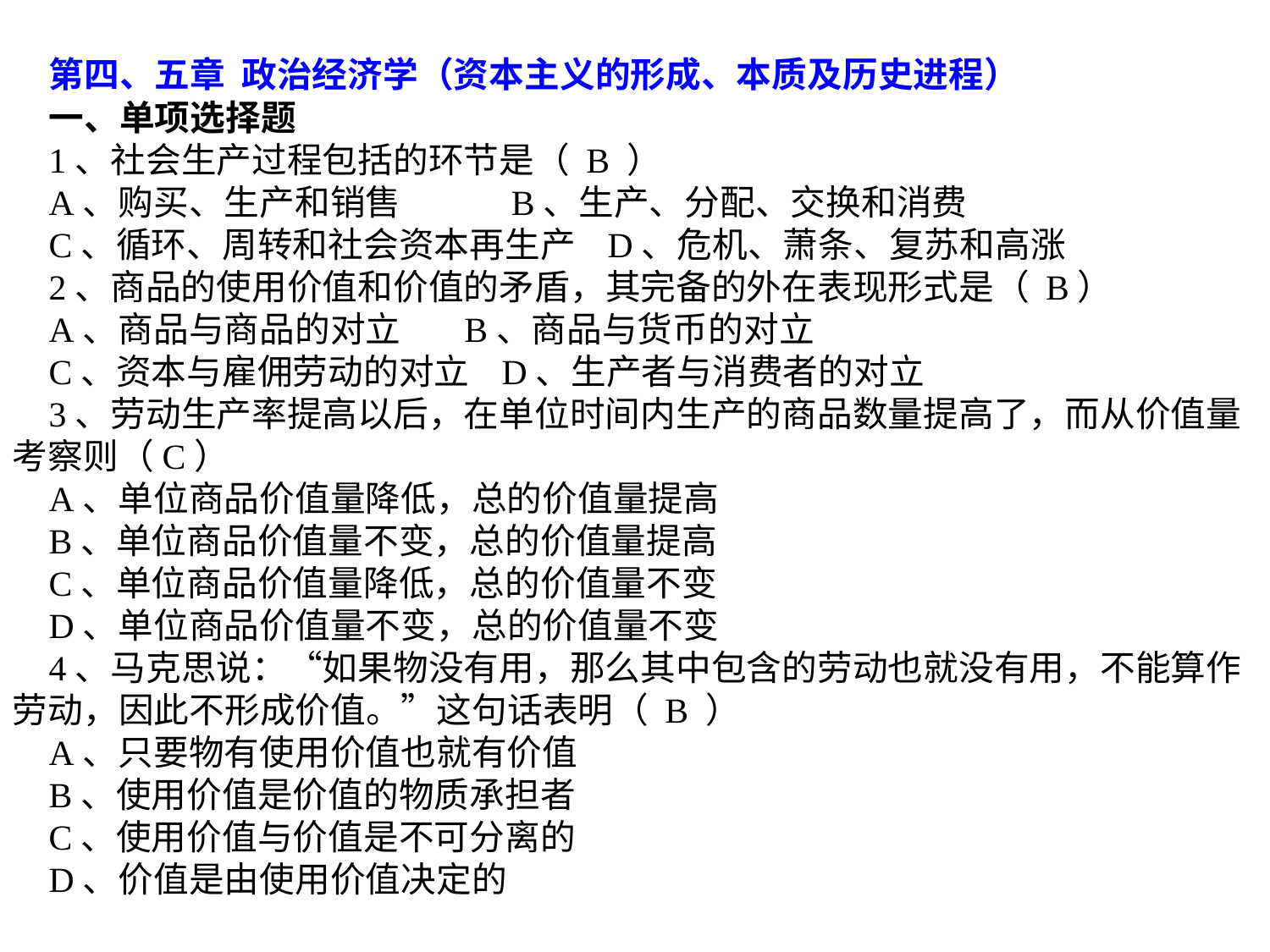

第四、五章  政治经济学（资本主义的形成、本质及历史进程）
一、单项选择题
1、社会生产过程包括的环节是（ B ）
A、购买、生产和销售             B、生产、分配、交换和消费
C、循环、周转和社会资本再生产   D、危机、萧条、复苏和高涨
2、商品的使用价值和价值的矛盾，其完备的外在表现形式是（ B）
A、商品与商品的对立       B、商品与货币的对立
C、资本与雇佣劳动的对立   D、生产者与消费者的对立
3、劳动生产率提高以后，在单位时间内生产的商品数量提高了，而从价值量考察则（C）
A、单位商品价值量降低，总的价值量提高
B、单位商品价值量不变，总的价值量提高
C、单位商品价值量降低，总的价值量不变
D、单位商品价值量不变，总的价值量不变
4、马克思说：“如果物没有用，那么其中包含的劳动也就没有用，不能算作劳动，因此不形成价值。”这句话表明（ B ）
A、只要物有使用价值也就有价值
B、使用价值是价值的物质承担者
C、使用价值与价值是不可分离的
D、价值是由使用价值决定的